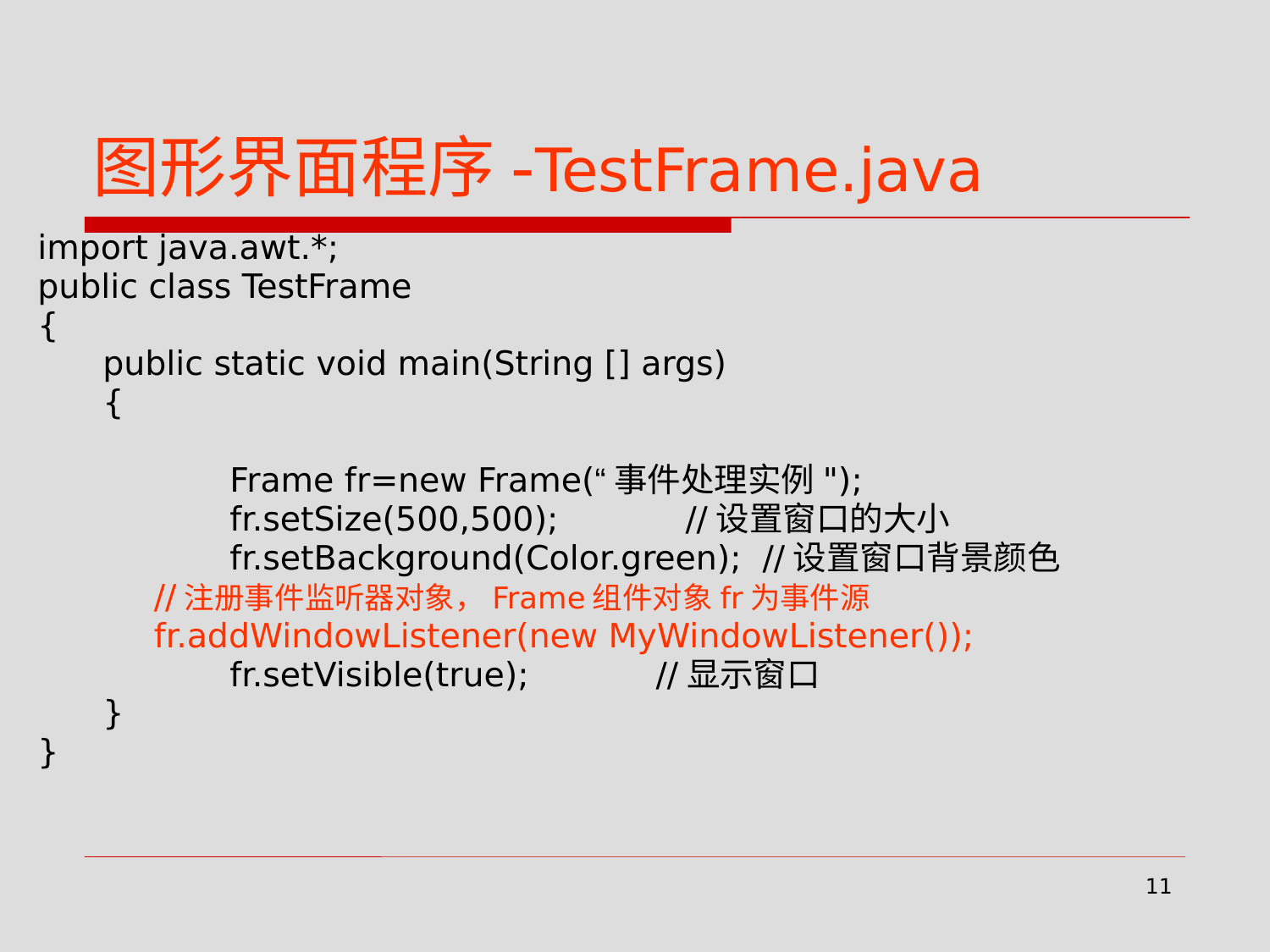

# 图形界面程序-TestFrame.java
import java.awt.*;
public class TestFrame
{
	public static void main(String [] args)
	{

		Frame fr=new Frame(“事件处理实例");
		fr.setSize(500,500);            //设置窗口的大小
		fr.setBackground(Color.green);  //设置窗口背景颜色
           //注册事件监听器对象，Frame组件对象fr为事件源
           fr.addWindowListener(new MyWindowListener());
		fr.setVisible(true);            //显示窗口
	}
}
11